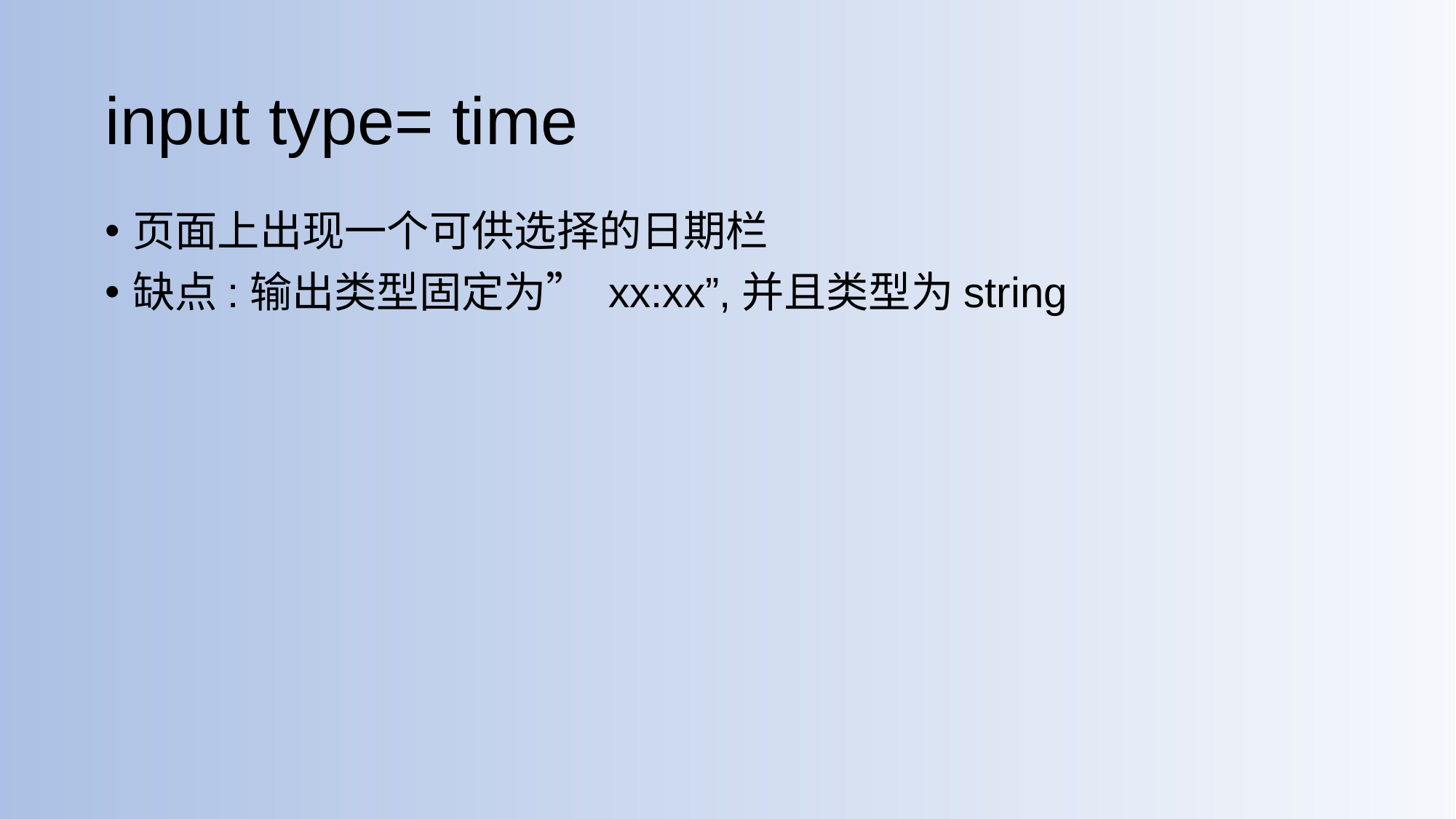

# input type= time
页面上出现一个可供选择的日期栏
缺点:输出类型固定为” xx:xx”,并且类型为string